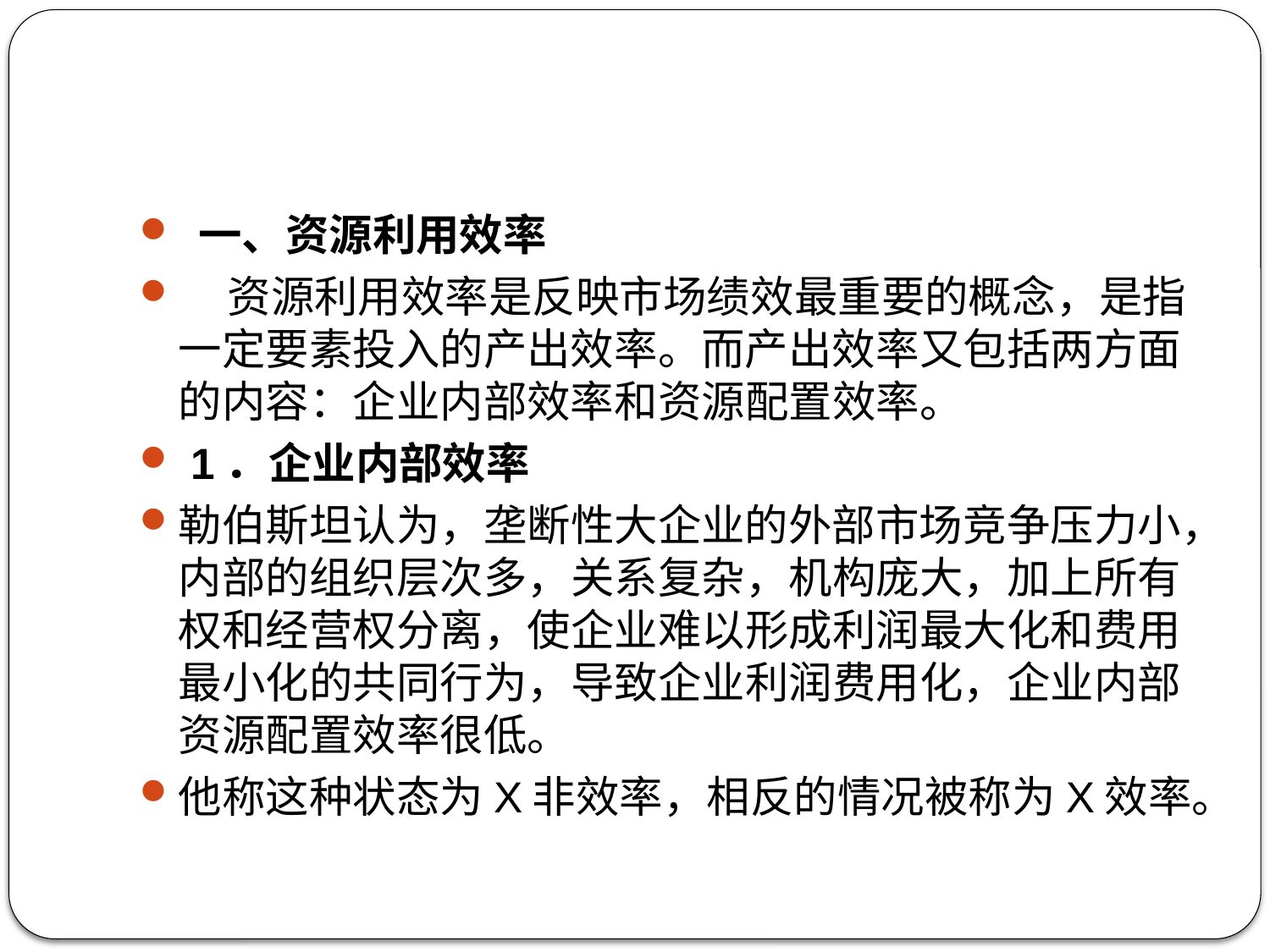

#
 一、资源利用效率
    资源利用效率是反映市场绩效最重要的概念，是指一定要素投入的产出效率。而产出效率又包括两方面的内容：企业内部效率和资源配置效率。
 1．企业内部效率
勒伯斯坦认为，垄断性大企业的外部市场竞争压力小，内部的组织层次多，关系复杂，机构庞大，加上所有权和经营权分离，使企业难以形成利润最大化和费用最小化的共同行为，导致企业利润费用化，企业内部资源配置效率很低。
他称这种状态为X非效率，相反的情况被称为X效率。